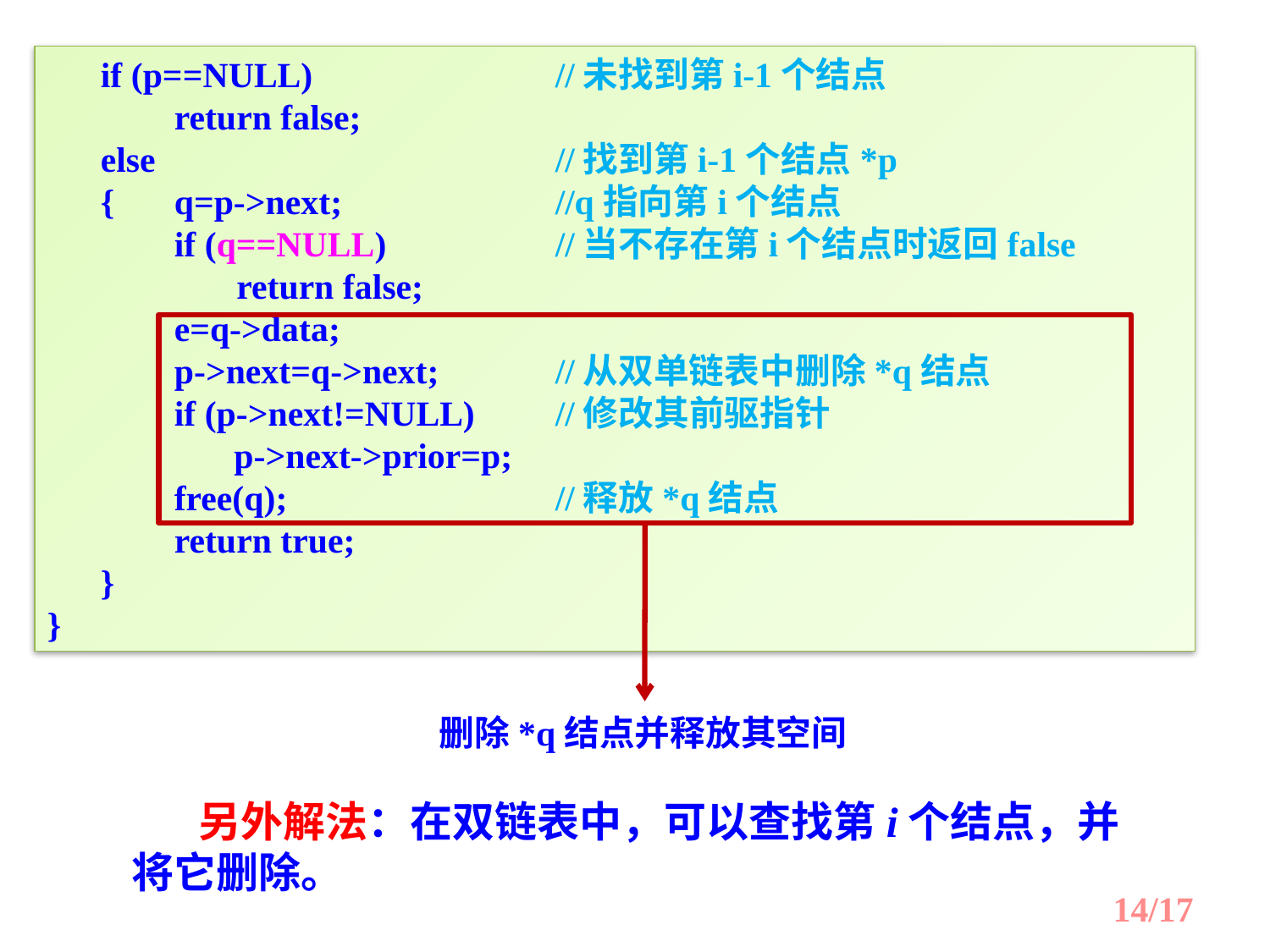

if (p==NULL)		//未找到第i-1个结点
	return false;
      else			   	//找到第i-1个结点*p
      {	q=p->next;		//q指向第i个结点
	if (q==NULL)	   	//当不存在第i个结点时返回false
	       return false;
	e=q->data;
	p->next=q->next;	//从双单链表中删除*q结点
	if (p->next!=NULL)    	//修改其前驱指针
                     p->next->prior=p;
	free(q);		   	//释放*q结点
	return true;
      }
}

删除*q结点并释放其空间
      另外解法：在双链表中，可以查找第i个结点，并将它删除。
14/17